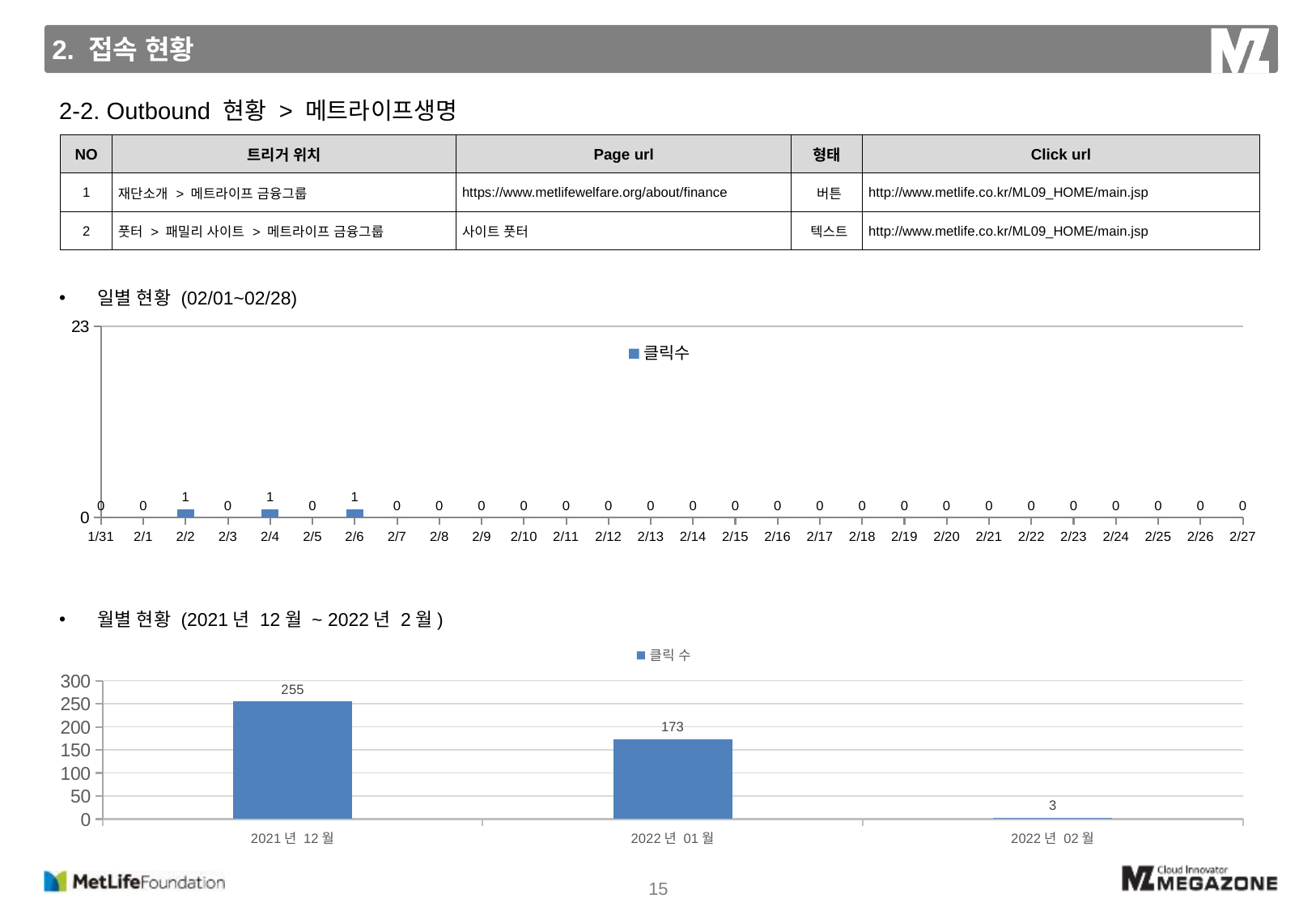

2. 접속 현황
2-2. Outbound 현황 > 메트라이프생명
| NO | 트리거 위치 | Page url | 형태 | Click url |
| --- | --- | --- | --- | --- |
| 1 | 재단소개 > 메트라이프 금융그룹 | https://www.metlifewelfare.org/about/finance | 버튼 | http://www.metlife.co.kr/ML09\_HOME/main.jsp |
| 2 | 풋터 > 패밀리 사이트 > 메트라이프 금융그룹 | 사이트 풋터 | 텍스트 | http://www.metlife.co.kr/ML09\_HOME/main.jsp |
일별 현황 (02/01~02/28)

### Chart

| Category | 클릭수 |
|---|---|
| 43131 | 0.0 |
| 43132 | 0.0 |
| 43133 | 1.0 |
| 43134 | 0.0 |
| 43135 | 1.0 |
| 43136 | 0.0 |
| 43137 | 1.0 |
| 43138 | 0.0 |
| 43139 | 0.0 |
| 43140 | 0.0 |
| 43141 | 0.0 |
| 43142 | 0.0 |
| 43143 | 0.0 |
| 43144 | 0.0 |
| 43145 | 0.0 |
| 43146 | 0.0 |
| 43147 | 0.0 |
| 43148 | 0.0 |
| 43149 | 0.0 |
| 43150 | 0.0 |
| 43151 | 0.0 |
| 43152 | 0.0 |
| 43153 | 0.0 |
| 43154 | 0.0 |
| 43155 | 0.0 |
| 43156 | 0.0 |
| 43157 | 0.0 |
| 43158 | 0.0 |
월별 현황 (2021년 12월 ~ 2022년 2월)

### Chart

| Category | 클릭 수 |
|---|---|
| 2021년 12월 | 255.0 |
| 2022년 01월 | 173.0 |
| 2022년 02월 | 3.0 |
15